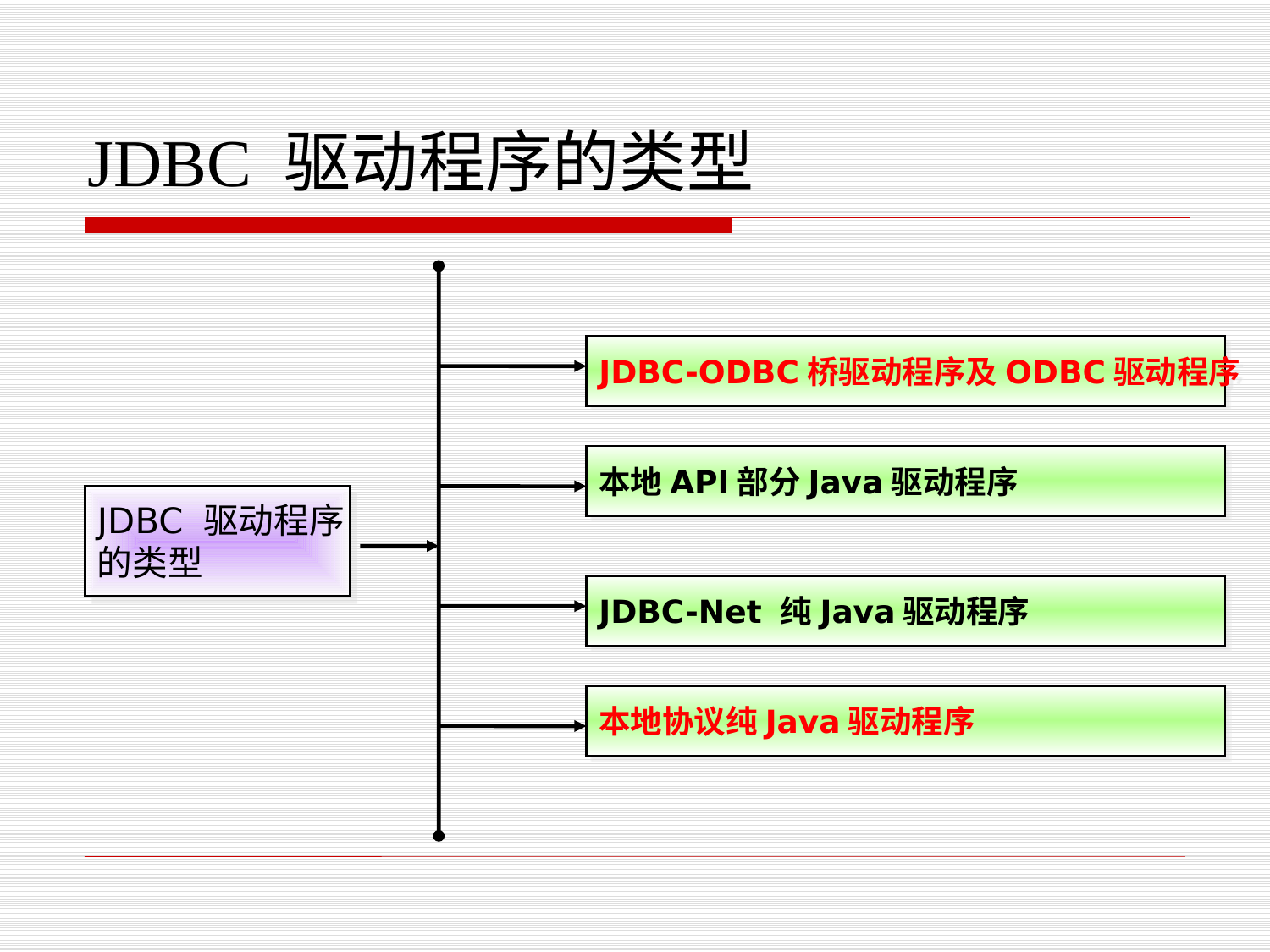

# JDBC 驱动程序的类型

JDBC-ODBC桥驱动程序及ODBC驱动程序

本地API部分Java驱动程序
JDBC 驱动程序
的类型

JDBC-Net 纯Java驱动程序

本地协议纯Java驱动程序